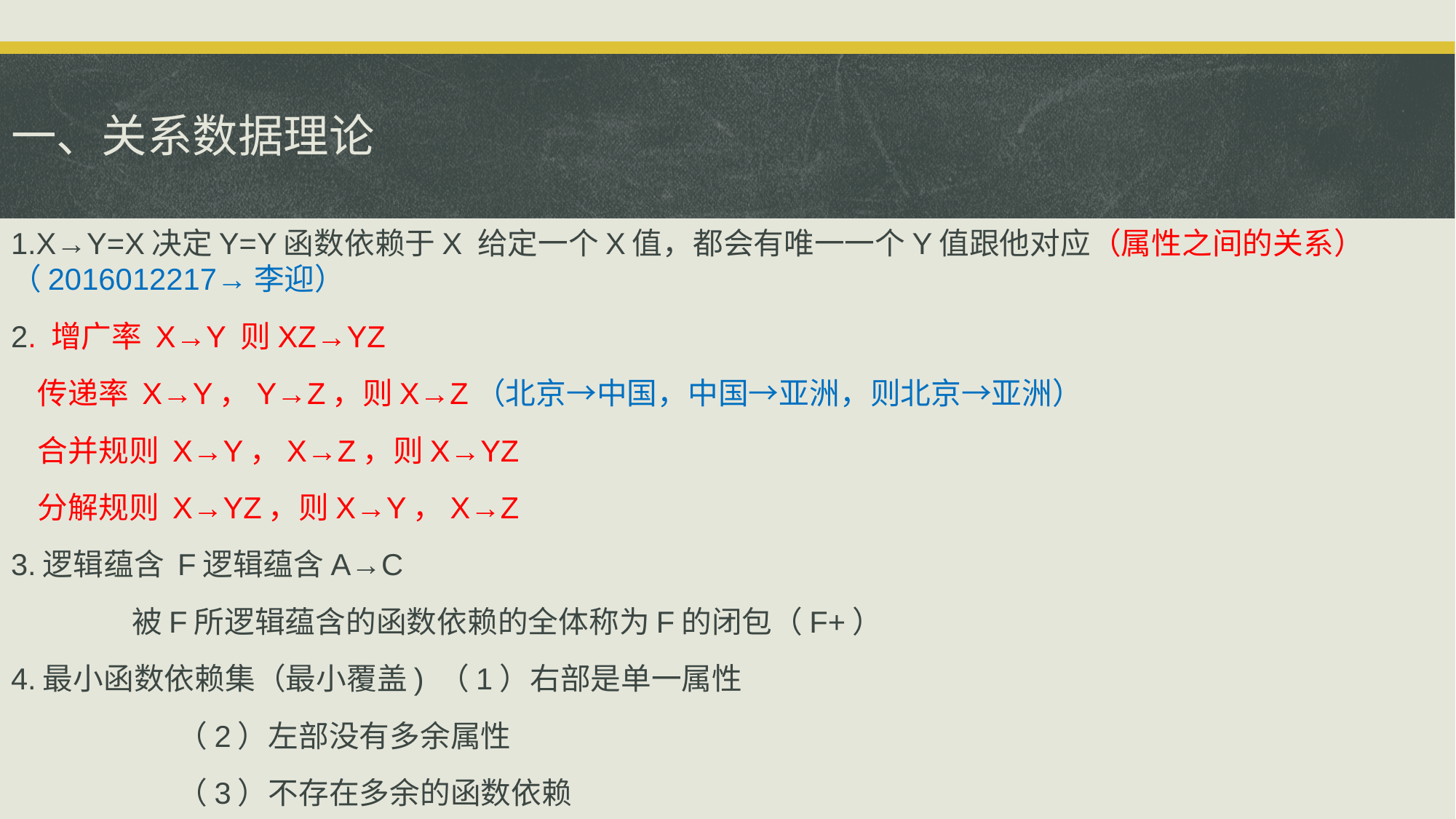

# 一、关系数据理论
1.X→Y=X决定Y=Y函数依赖于X 给定一个X值，都会有唯一一个Y值跟他对应（属性之间的关系） （2016012217→李迎）
2. 增广率 X→Y 则XZ→YZ
   传递率 X→Y，Y→Z，则X→Z（北京→中国，中国→亚洲，则北京→亚洲）
   合并规则 X→Y，X→Z，则X→YZ
   分解规则 X→YZ，则X→Y，X→Z
3.逻辑蕴含 F逻辑蕴含A→C
                 被F所逻辑蕴含的函数依赖的全体称为F的闭包（F+）
4.最小函数依赖集（最小覆盖) （1）右部是单一属性
			         （2）左部没有多余属性
			         （3）不存在多余的函数依赖